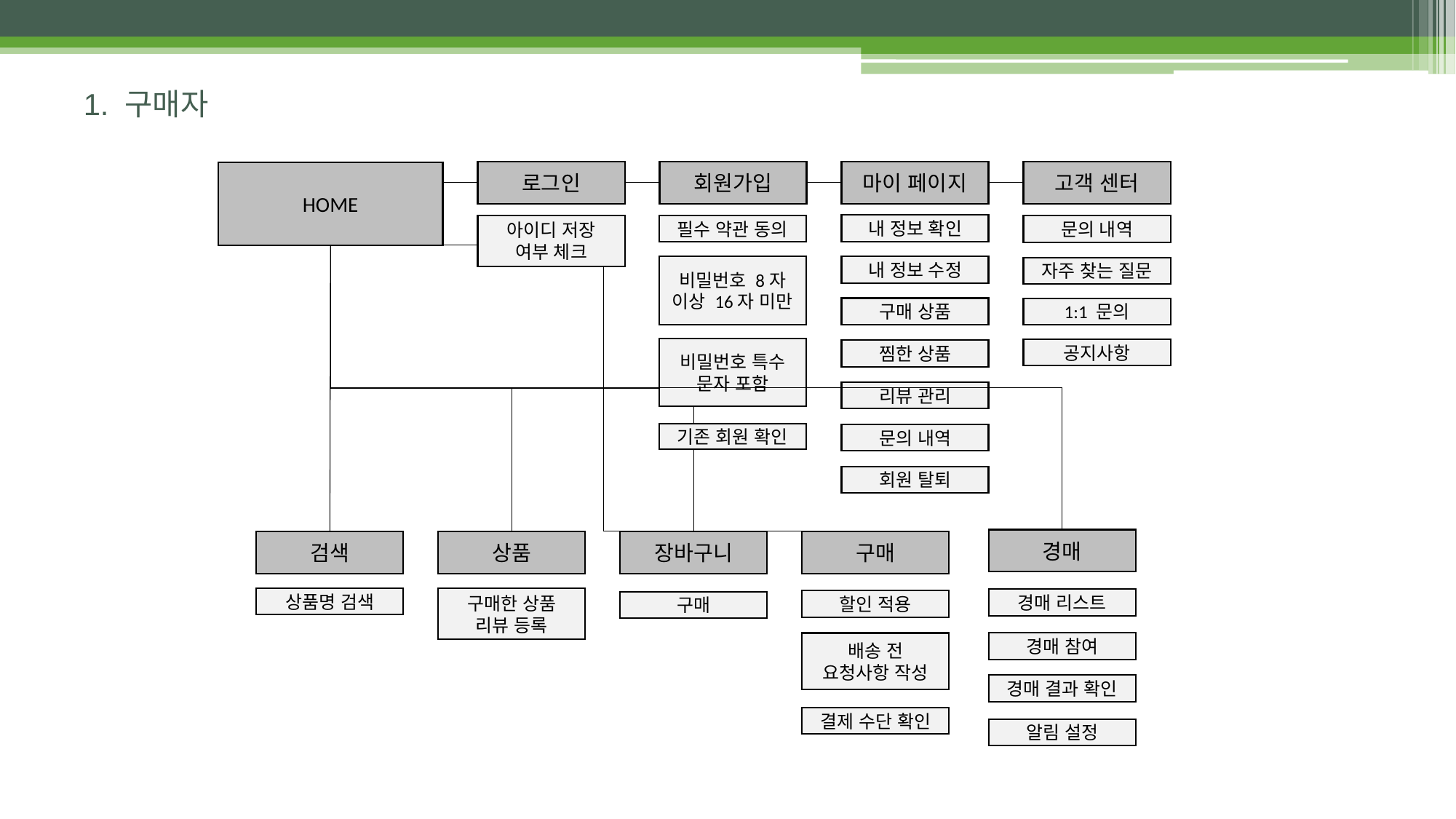

# 1. 구매자
로그인
아이디 저장 여부 체크
회원가입
필수 약관 동의
비밀번호 8자 이상 16자 미만
비밀번호 특수 문자 포함
기존 회원 확인
마이 페이지
내 정보 확인
내 정보 수정
구매 상품
찜한 상품
리뷰 관리
문의 내역
회원 탈퇴
고객 센터
문의 내역
자주 찾는 질문
1:1 문의
공지사항
HOME
경매
경매 리스트
알림 설정
검색
상품명 검색
상품
구매한 상품 리뷰 등록
장바구니
구매
구매
할인 적용
배송 전 요청사항 작성
결제 수단 확인
경매 참여
경매 결과 확인